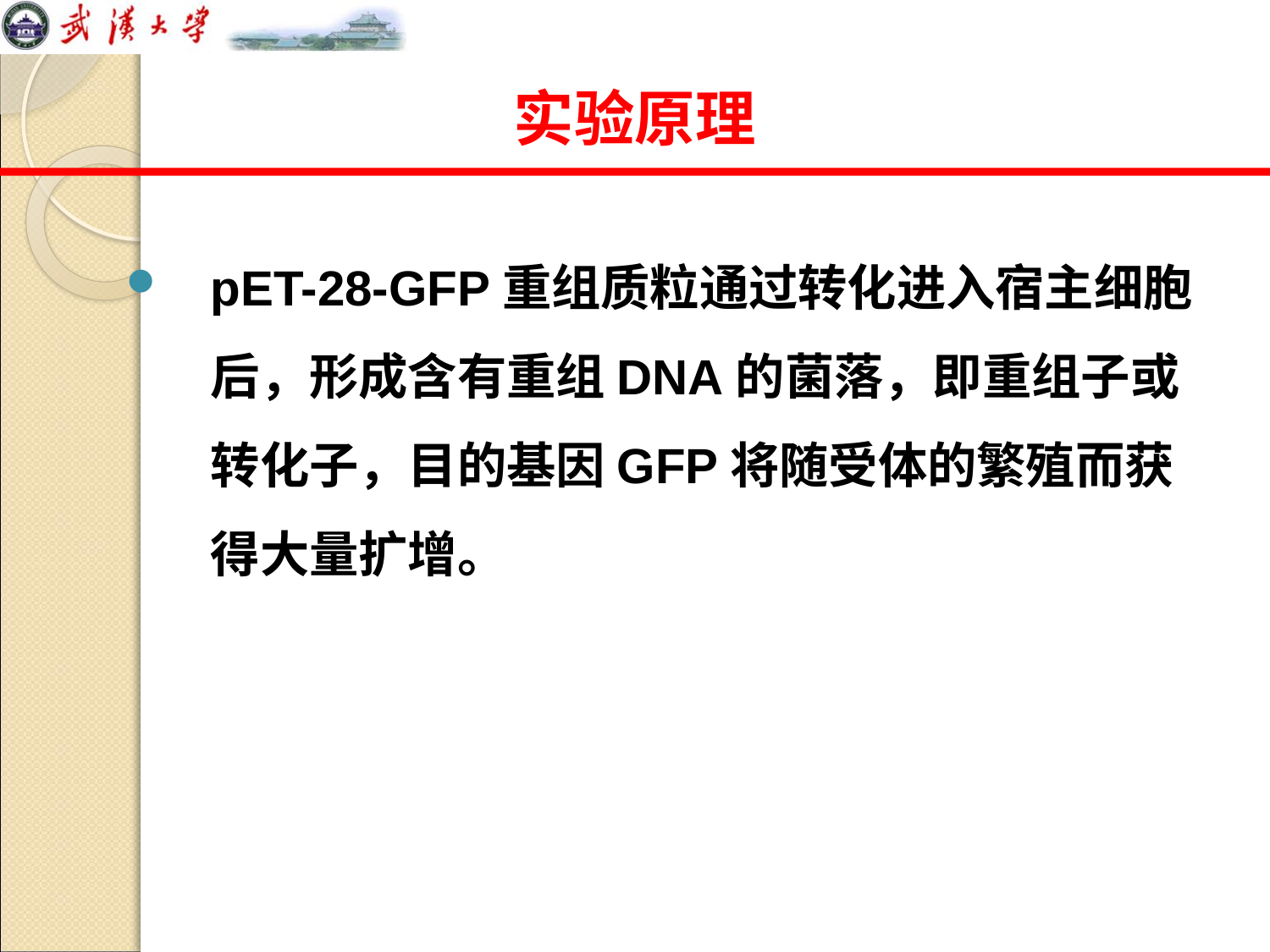

# 实验原理

pET-28-GFP重组质粒通过转化进入宿主细胞后，形成含有重组DNA的菌落，即重组子或转化子，目的基因GFP将随受体的繁殖而获得大量扩增。